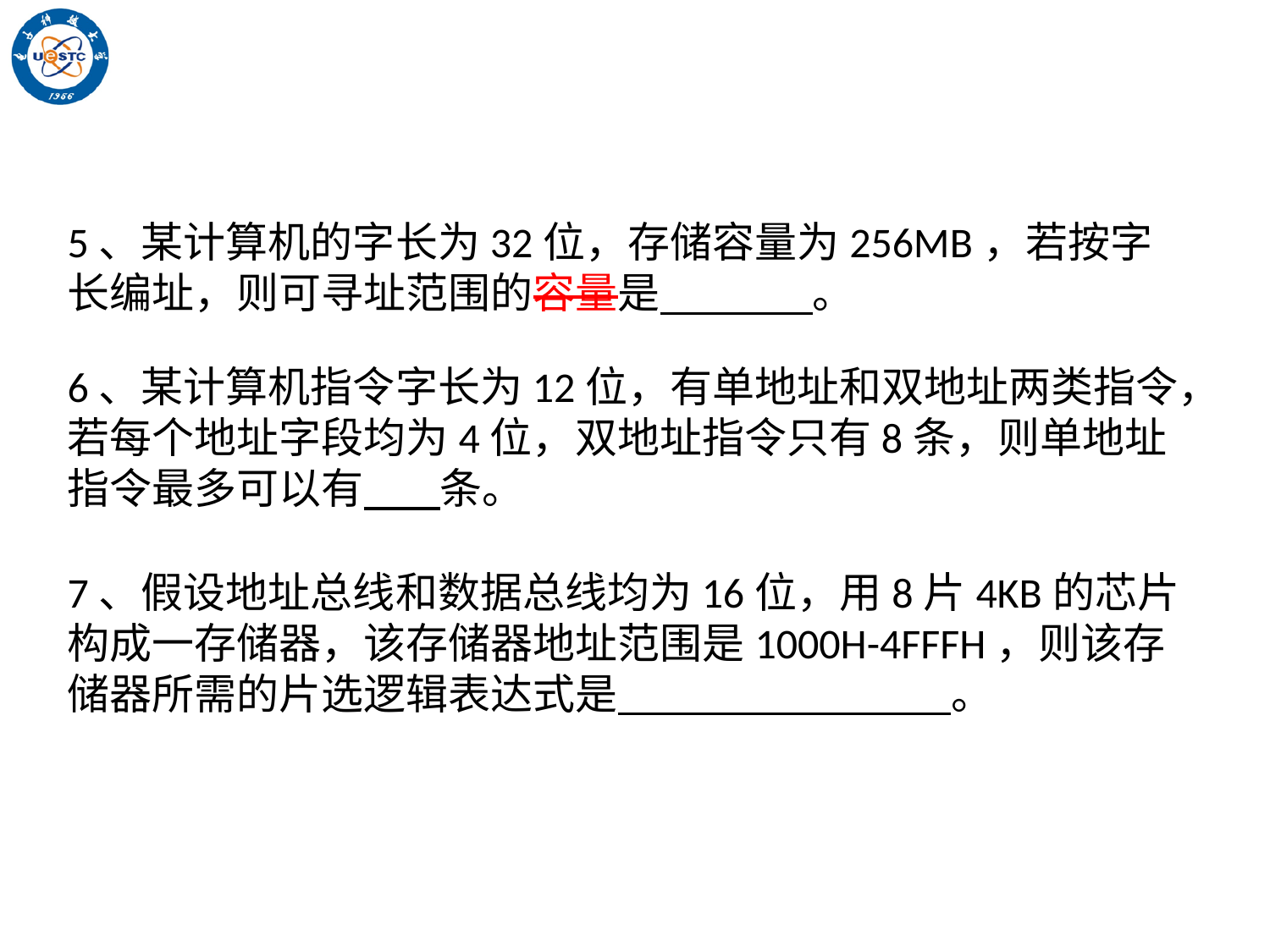

5、某计算机的字长为32位，存储容量为256MB，若按字长编址，则可寻址范围的容量是                。
6、某计算机指令字长为12位，有单地址和双地址两类指令，若每个地址字段均为4位，双地址指令只有8条，则单地址指令最多可以有        条。
7、假设地址总线和数据总线均为16位，用8片4KB的芯片构成一存储器，该存储器地址范围是1000H-4FFFH，则该存储器所需的片选逻辑表达式是                                   。